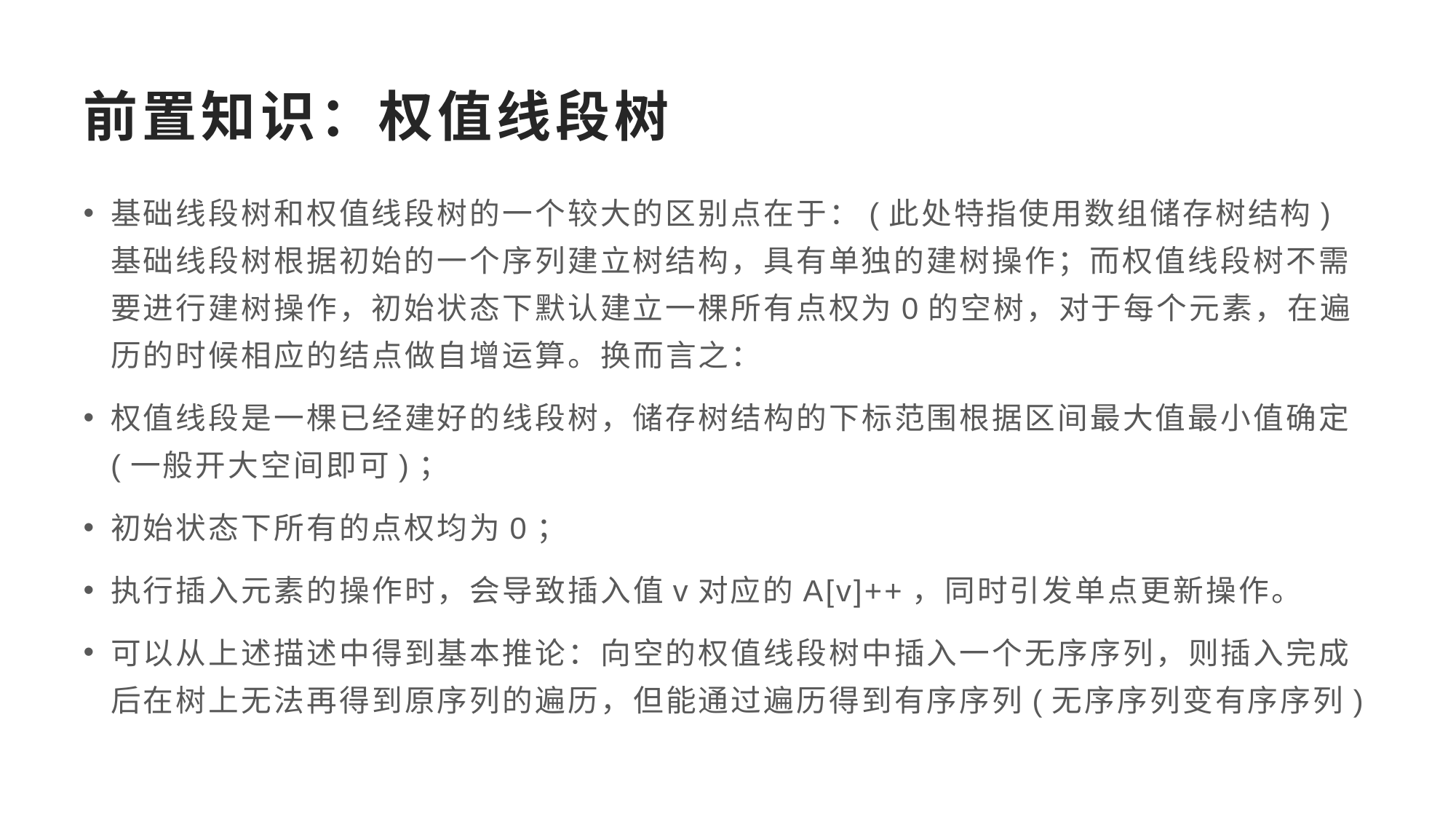

# 前置知识：权值线段树
基础线段树和权值线段树的一个较大的区别点在于：(此处特指使用数组储存树结构)基础线段树根据初始的一个序列建立树结构，具有单独的建树操作；而权值线段树不需要进行建树操作，初始状态下默认建立一棵所有点权为0的空树，对于每个元素，在遍历的时候相应的结点做自增运算。换而言之：
权值线段是一棵已经建好的线段树，储存树结构的下标范围根据区间最大值最小值确定(一般开大空间即可)；
初始状态下所有的点权均为0；
执行插入元素的操作时，会导致插入值v对应的A[v]++，同时引发单点更新操作。
可以从上述描述中得到基本推论：向空的权值线段树中插入一个无序序列，则插入完成后在树上无法再得到原序列的遍历，但能通过遍历得到有序序列(无序序列变有序序列)